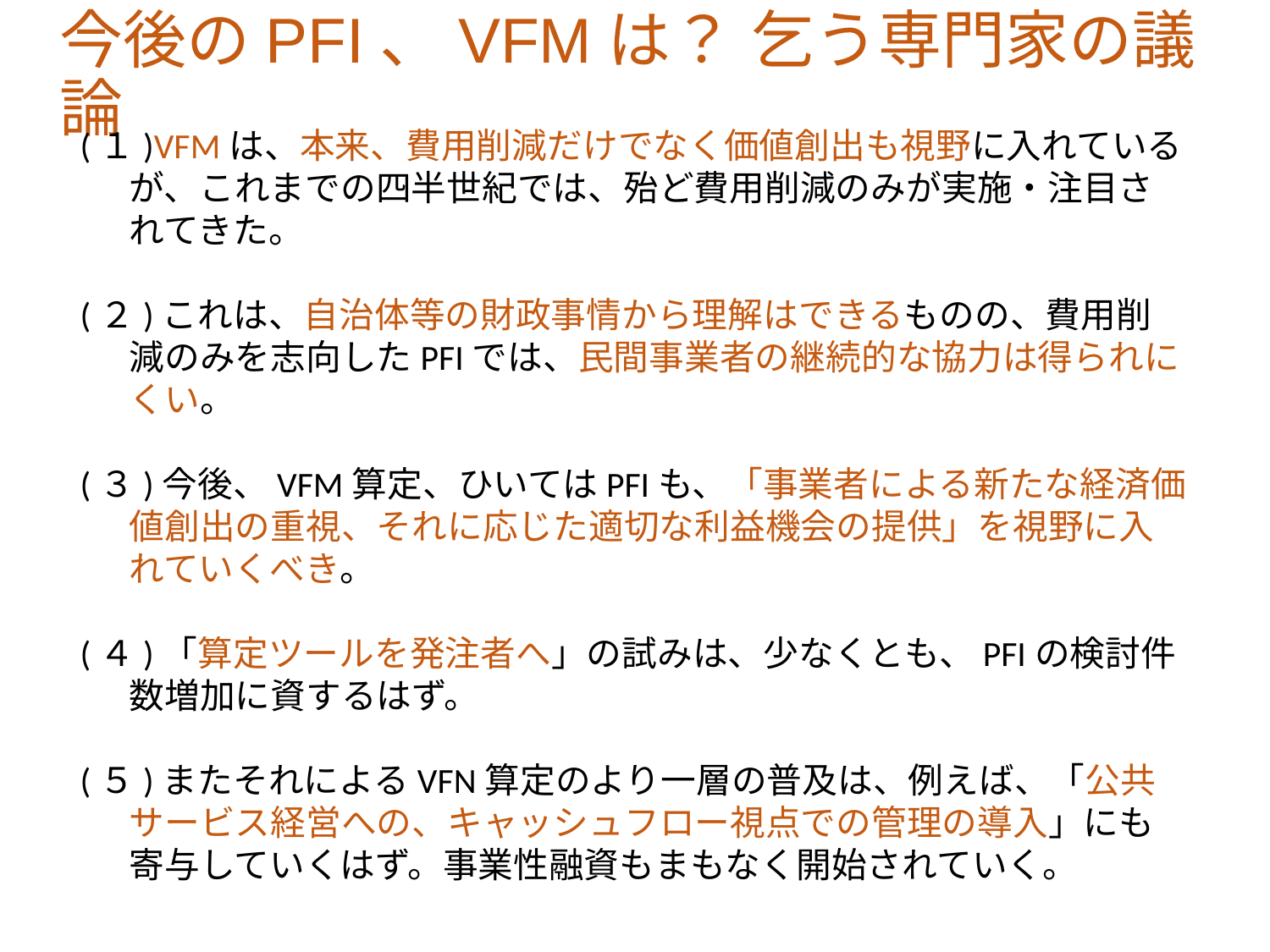

# 今後のPFI、VFMは？ 乞う専門家の議論
(１)VFMは、本来、費用削減だけでなく価値創出も視野に入れているが、これまでの四半世紀では、殆ど費用削減のみが実施・注目されてきた。

(２)これは、自治体等の財政事情から理解はできるものの、費用削減のみを志向したPFIでは、民間事業者の継続的な協力は得られにくい。

(３)今後、VFM算定、ひいてはPFIも、「事業者による新たな経済価値創出の重視、それに応じた適切な利益機会の提供」を視野に入れていくべき。

(４)「算定ツールを発注者へ」の試みは、少なくとも、PFIの検討件数増加に資するはず。

(５)またそれによるVFN算定のより一層の普及は、例えば、「公共サービス経営への、キャッシュフロー視点での管理の導入」にも寄与していくはず。事業性融資もまもなく開始されていく。